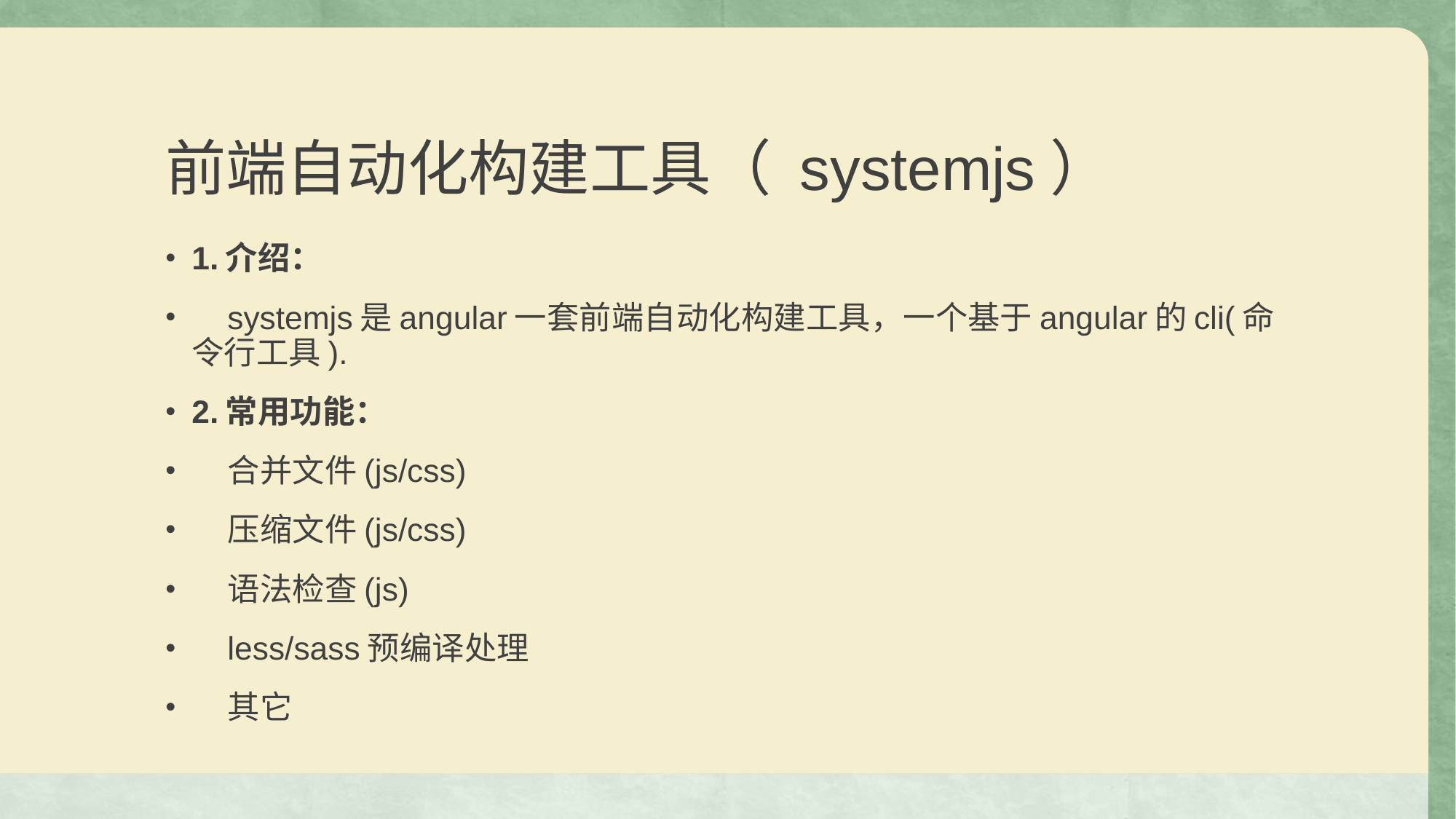

# 前端自动化构建工具（ systemjs）
1.介绍：
    systemjs是angular一套前端自动化构建工具，一个基于angular的cli(命令行工具).
2.常用功能：
    合并文件(js/css)
    压缩文件(js/css)
    语法检查(js)
    less/sass预编译处理
    其它